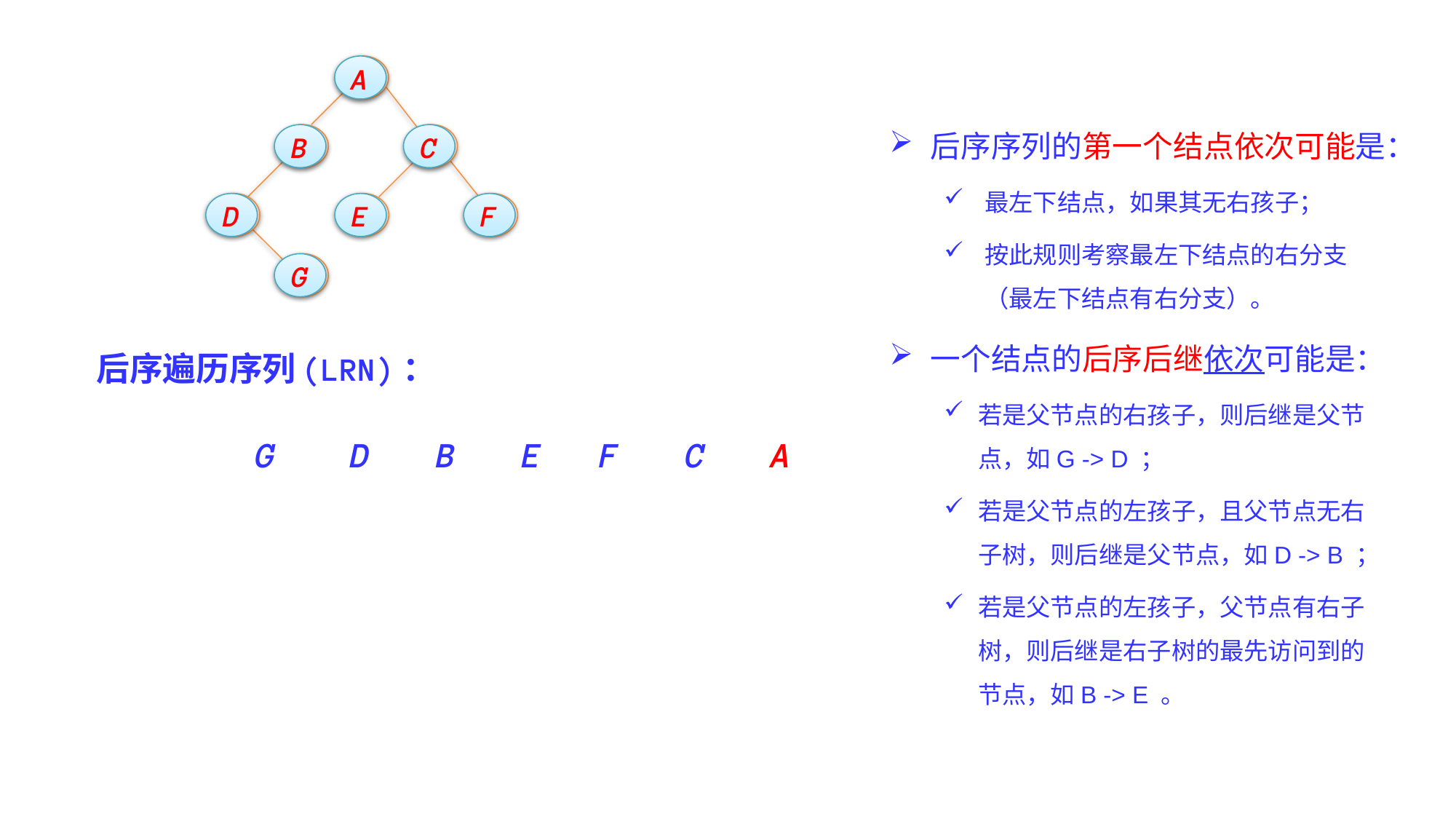

A
A
A

后序序列的第一个结点依次可能是：
最左下结点，如果其无右孩子；
按此规则考察最左下结点的右分支（最左下结点有右分支）。
一个结点的后序后继依次可能是：
若是父节点的右孩子，则后继是父节点，如G -> D ；
若是父节点的左孩子，且父节点无右子树，则后继是父节点，如D -> B ；
若是父节点的左孩子，父节点有右子树，则后继是右子树的最先访问到的节点，如B -> E 。
B
B
C
C
B
C

D
E
F
D
D
E
E
F
F

G
G
G
后序遍历序列(LRN)：